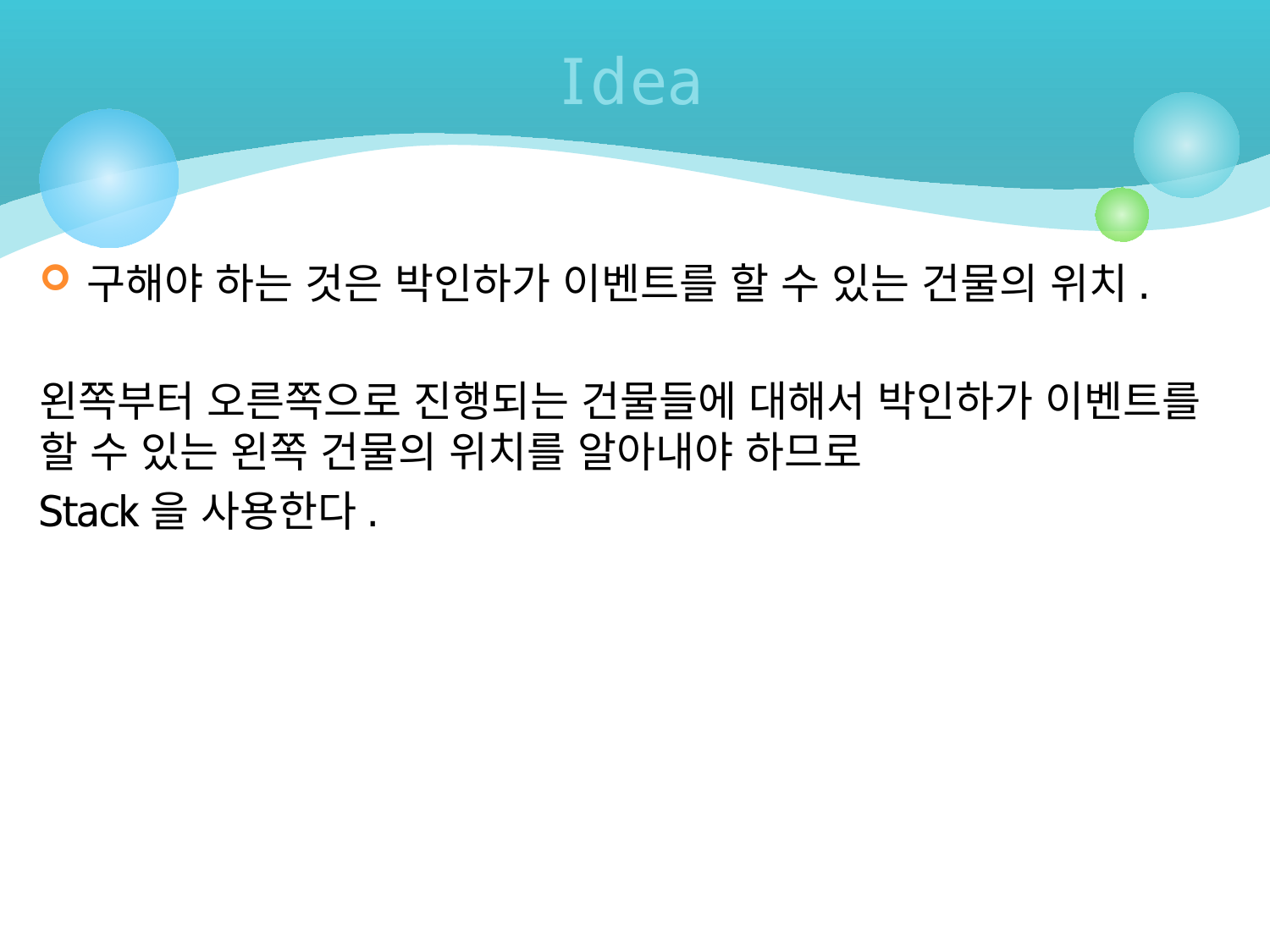

# Idea
구해야 하는 것은 박인하가 이벤트를 할 수 있는 건물의 위치.

왼쪽부터 오른쪽으로 진행되는 건물들에 대해서 박인하가 이벤트를 할 수 있는 왼쪽 건물의 위치를 알아내야 하므로
Stack을 사용한다.